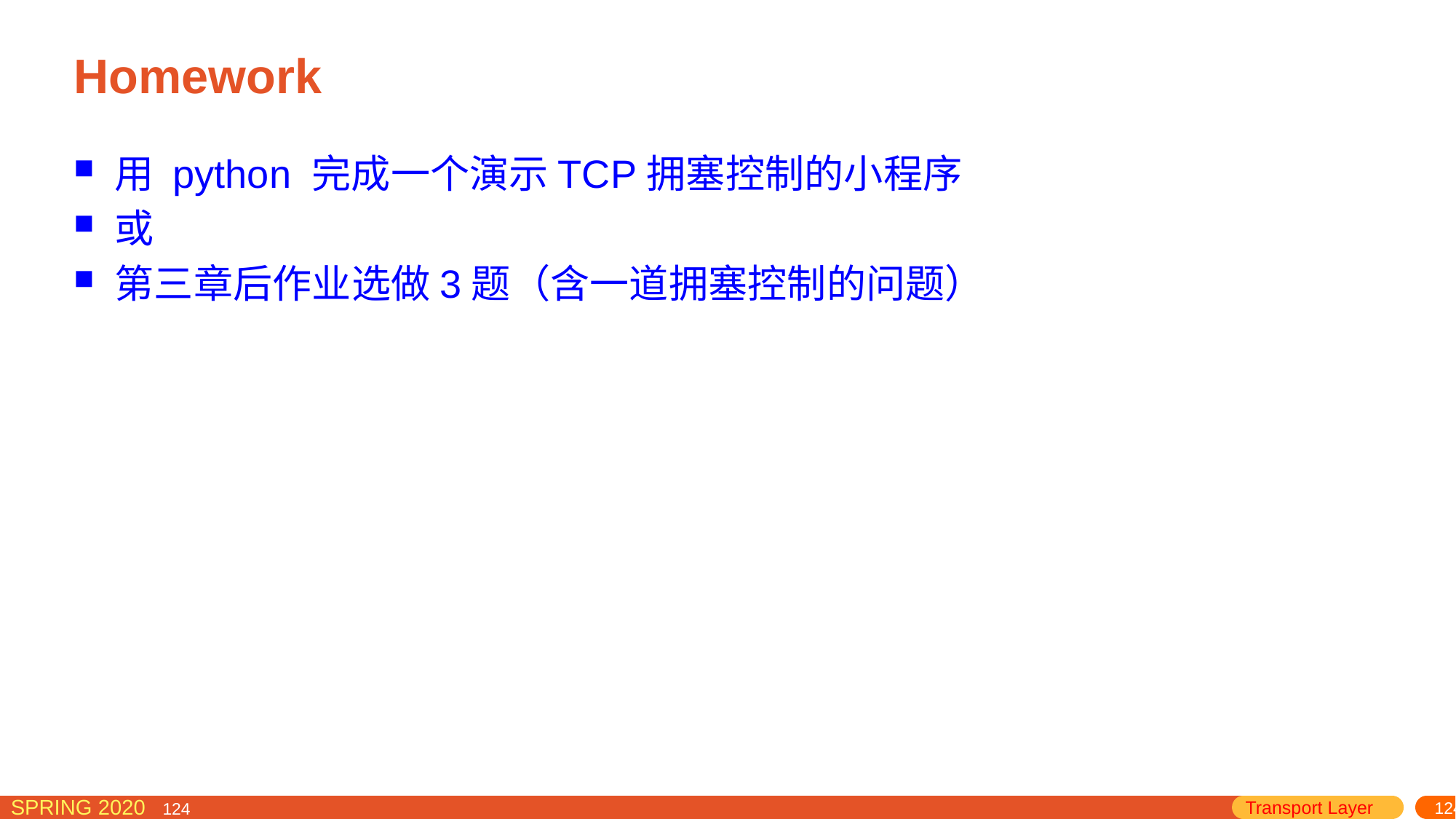

# Homework
用 python 完成一个演示TCP拥塞控制的小程序
或
第三章后作业选做3题（含一道拥塞控制的问题）

Transport Layer